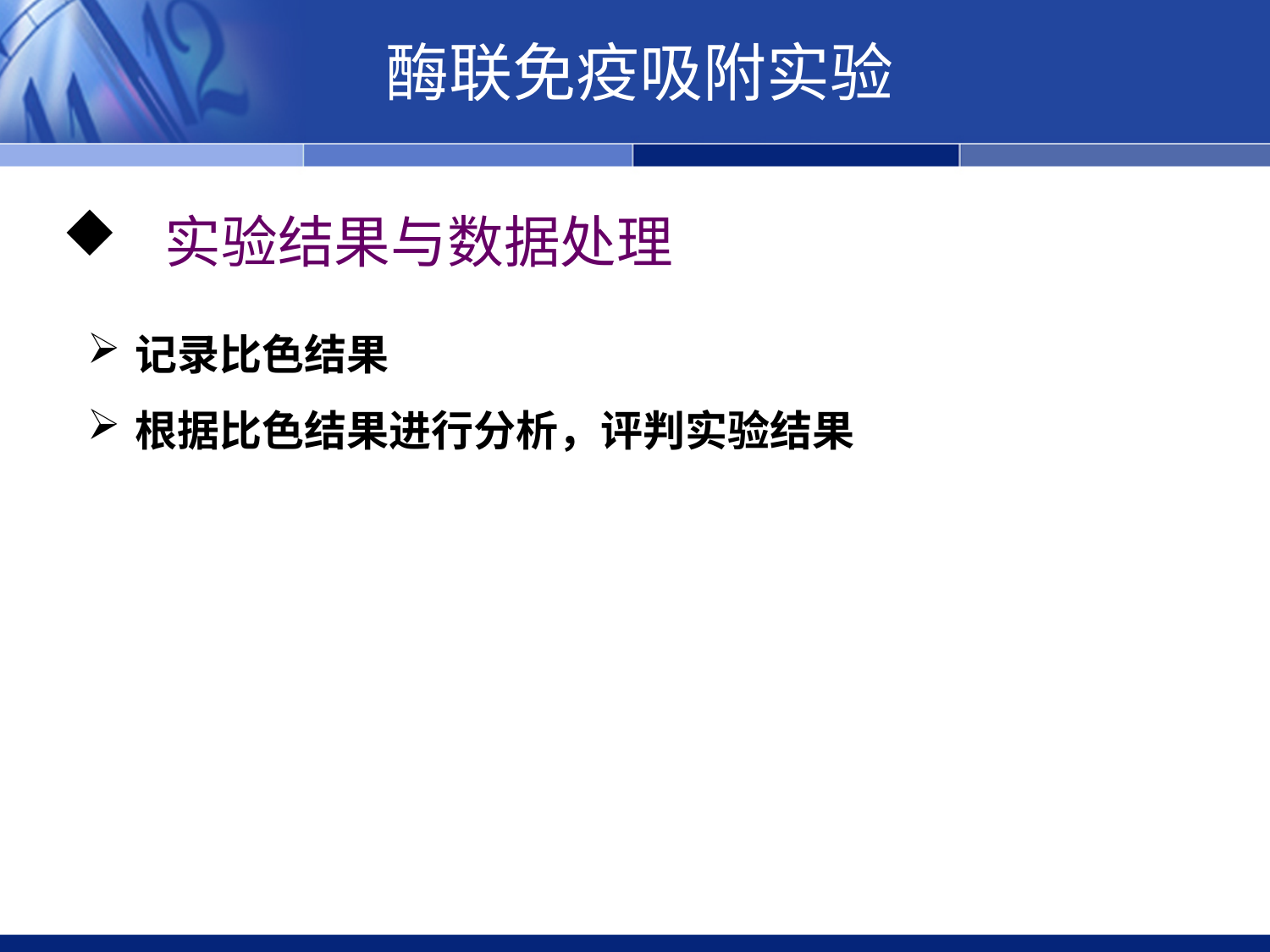

酶联免疫吸附实验
  实验结果与数据处理
记录比色结果
根据比色结果进行分析，评判实验结果